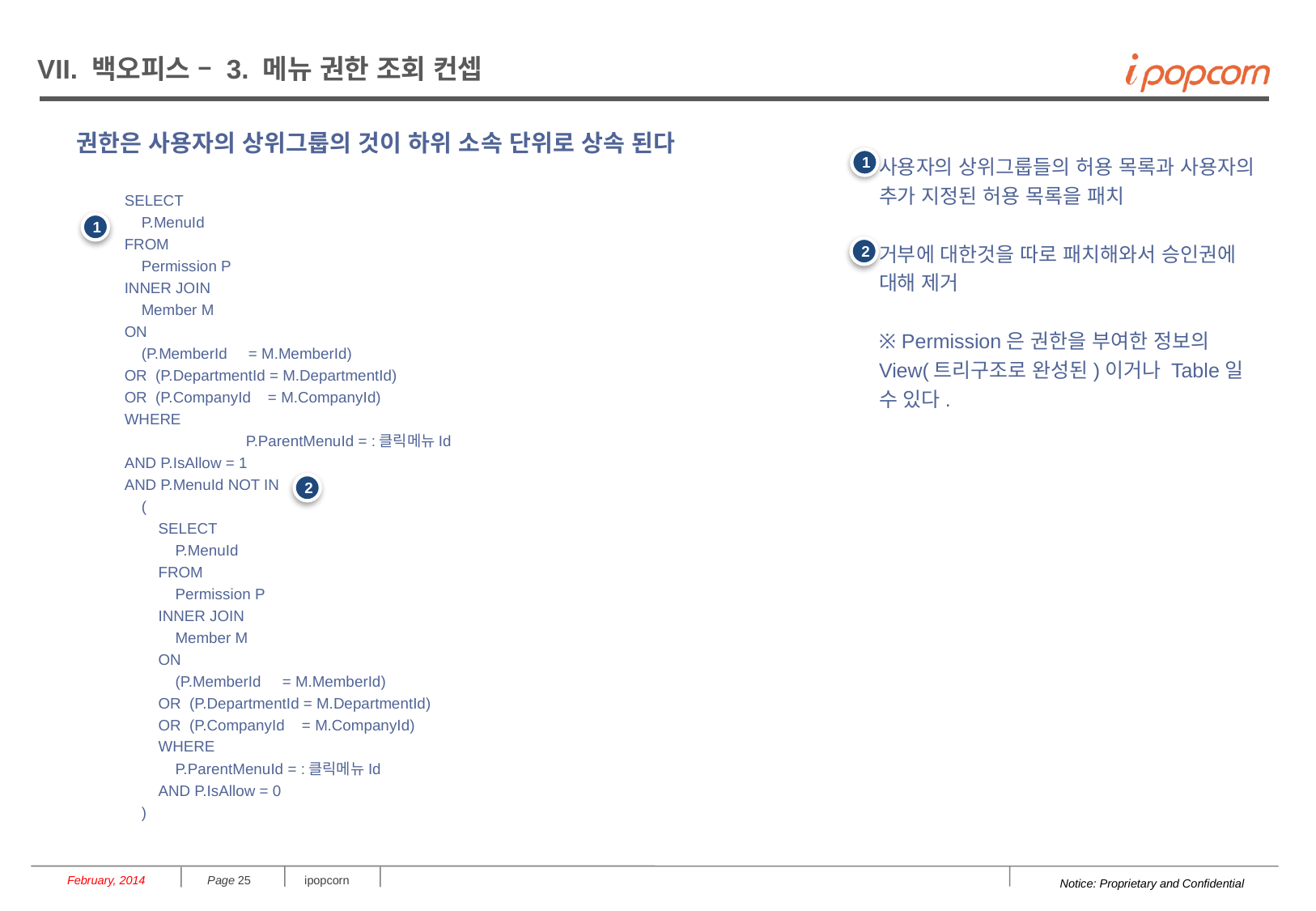

# VII. 백오피스 – 3. 메뉴 권한 조회 컨셉
권한은 사용자의 상위그룹의 것이 하위 소속 단위로 상속 된다
사용자의 상위그룹들의 허용 목록과 사용자의 추가 지정된 허용 목록을 패치

거부에 대한것을 따로 패치해와서 승인권에 대해 제거

※ Permission은 권한을 부여한 정보의 View(트리구조로 완성된)이거나 Table일 수 있다.
1
SELECT
    P.MenuId
FROM
    Permission P
INNER JOIN
    Member M
ON
    (P.MemberId     = M.MemberId)
OR  (P.DepartmentId = M.DepartmentId)
OR  (P.CompanyId    = M.CompanyId)
WHERE
	P.ParentMenuId = :클릭메뉴Id
AND P.IsAllow = 1
AND P.MenuId NOT IN
    (
        SELECT
            P.MenuId
        FROM
            Permission P
        INNER JOIN
            Member M
        ON
            (P.MemberId     = M.MemberId)
        OR  (P.DepartmentId = M.DepartmentId)
        OR  (P.CompanyId    = M.CompanyId)
        WHERE
            P.ParentMenuId = :클릭메뉴Id
        AND P.IsAllow = 0
    )
1
2
2